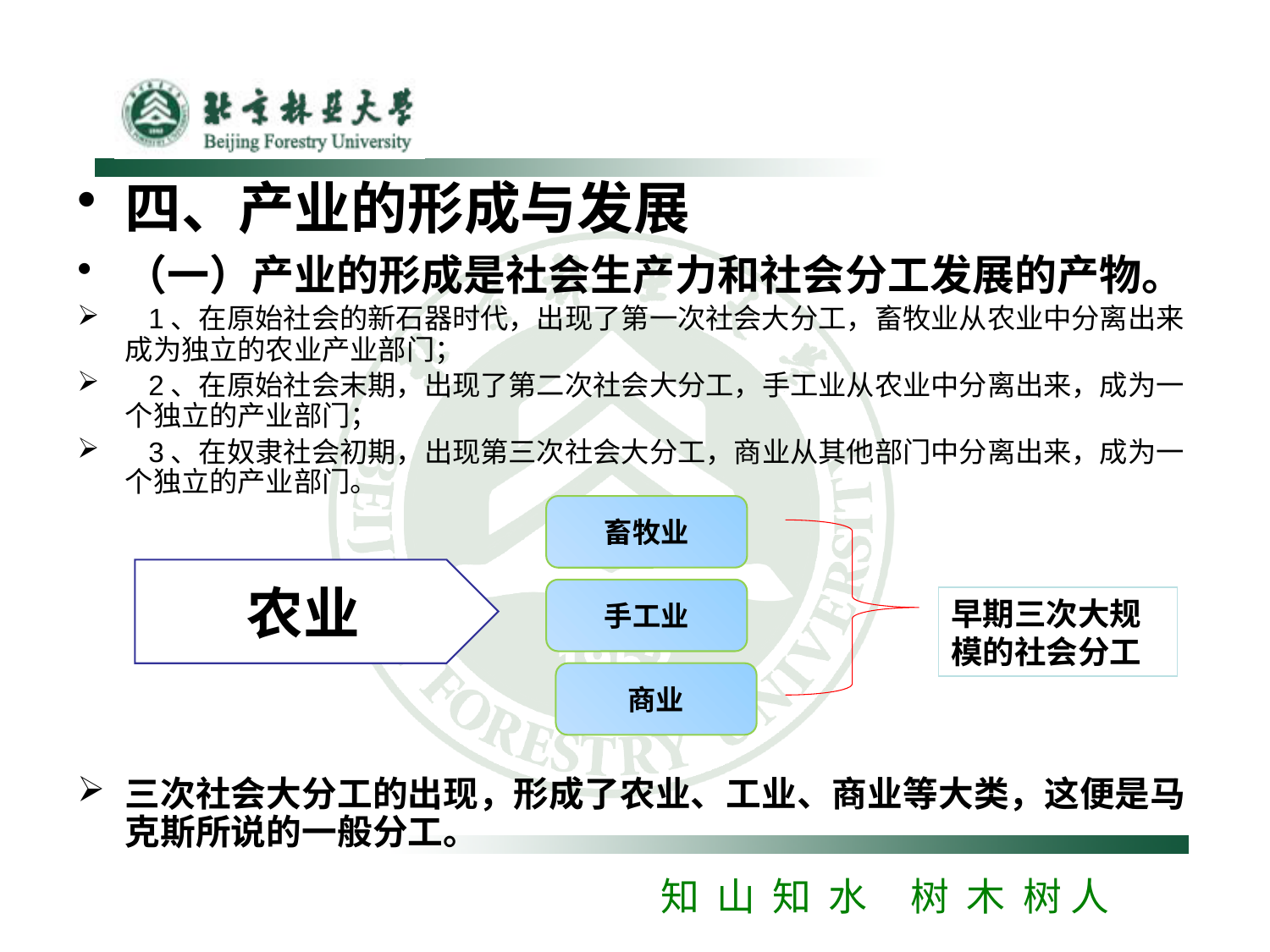

四、产业的形成与发展
（一）产业的形成是社会生产力和社会分工发展的产物。
   1、在原始社会的新石器时代，出现了第一次社会大分工，畜牧业从农业中分离出来成为独立的农业产业部门；
   2、在原始社会末期，出现了第二次社会大分工，手工业从农业中分离出来，成为一个独立的产业部门；
   3、在奴隶社会初期，出现第三次社会大分工，商业从其他部门中分离出来，成为一个独立的产业部门。

三次社会大分工的出现，形成了农业、工业、商业等大类，这便是马克斯所说的一般分工。

畜牧业

农业
手工业
早期三次大规模的社会分工
商业